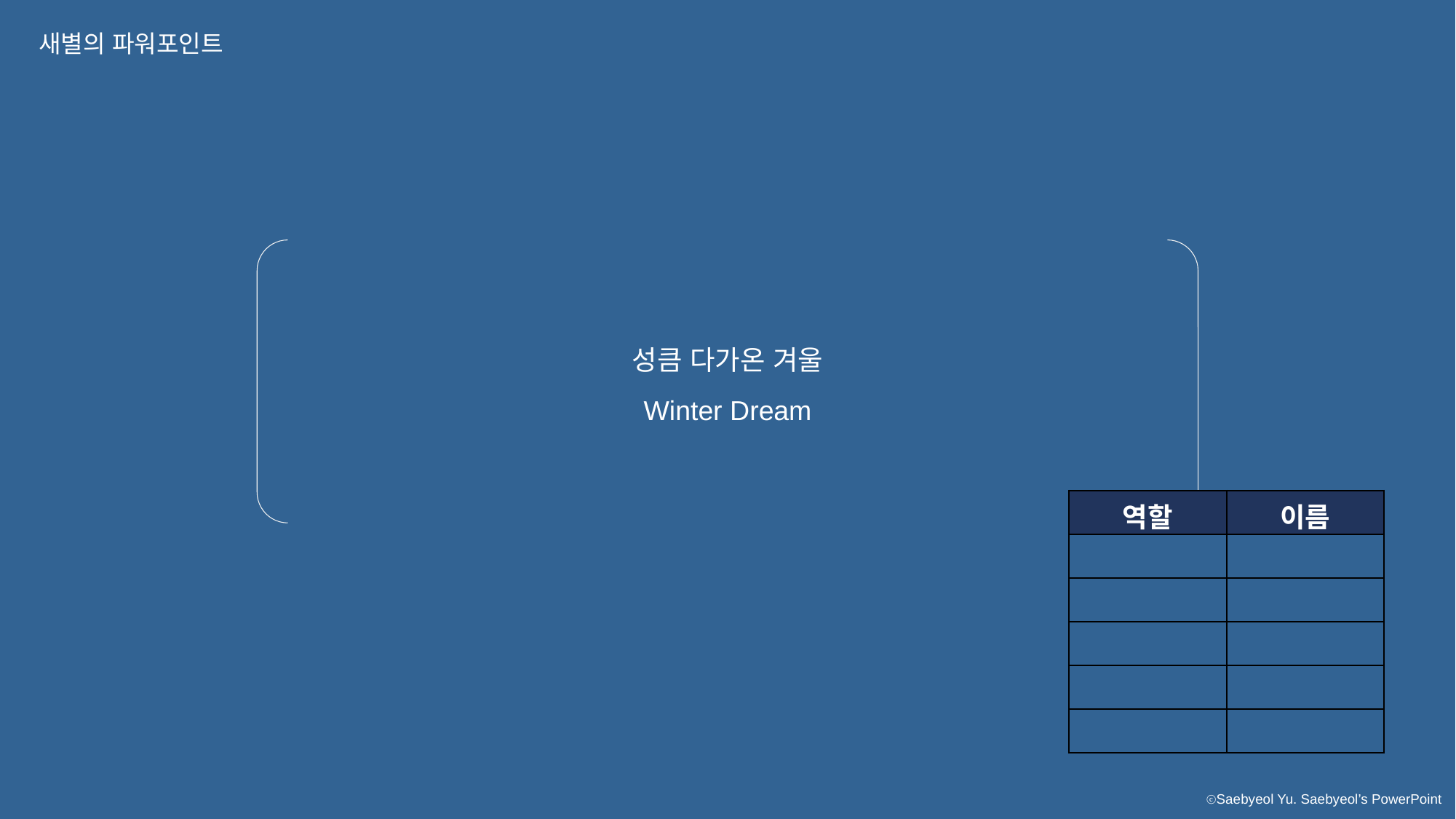

새별의 파워포인트

성큼 다가온 겨울
Winter Dream
| 역할 | 이름 |
| --- | --- |
|  |  |
|  |  |
|  |  |
|  |  |
|  |  |